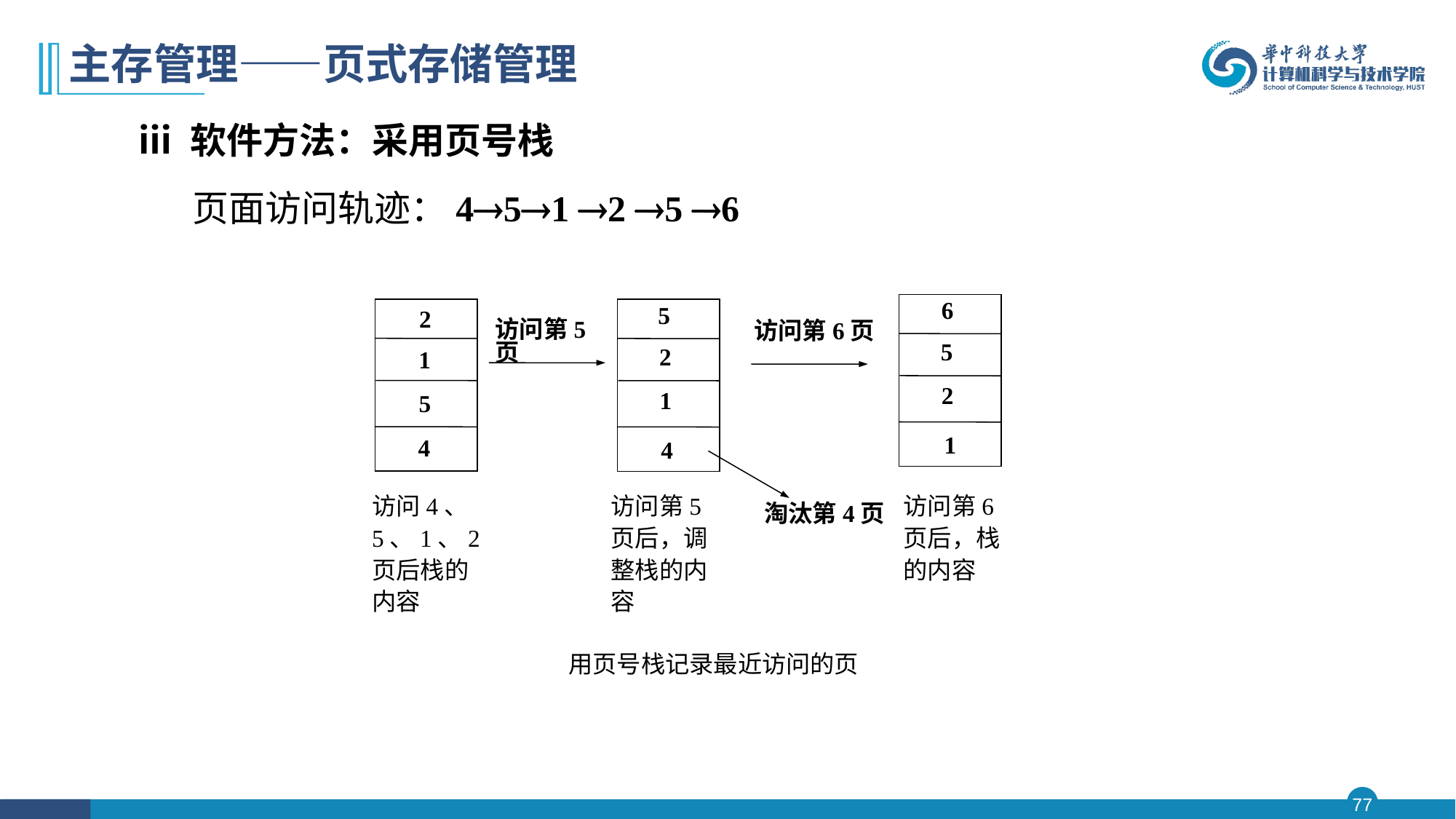

# 主存管理——页式存储管理
ⅲ 软件方法：采用页号栈
              页面访问轨迹：4→5→1 →2 →5 →6
6

5

2

1
5

2

1

4
2

1
5
4
访问第5页

访问第6页

淘汰第4页
访问4、5、1、2页后栈的内容
访问第5页后，调整栈的内容
访问第6页后，栈的内容
用页号栈记录最近访问的页